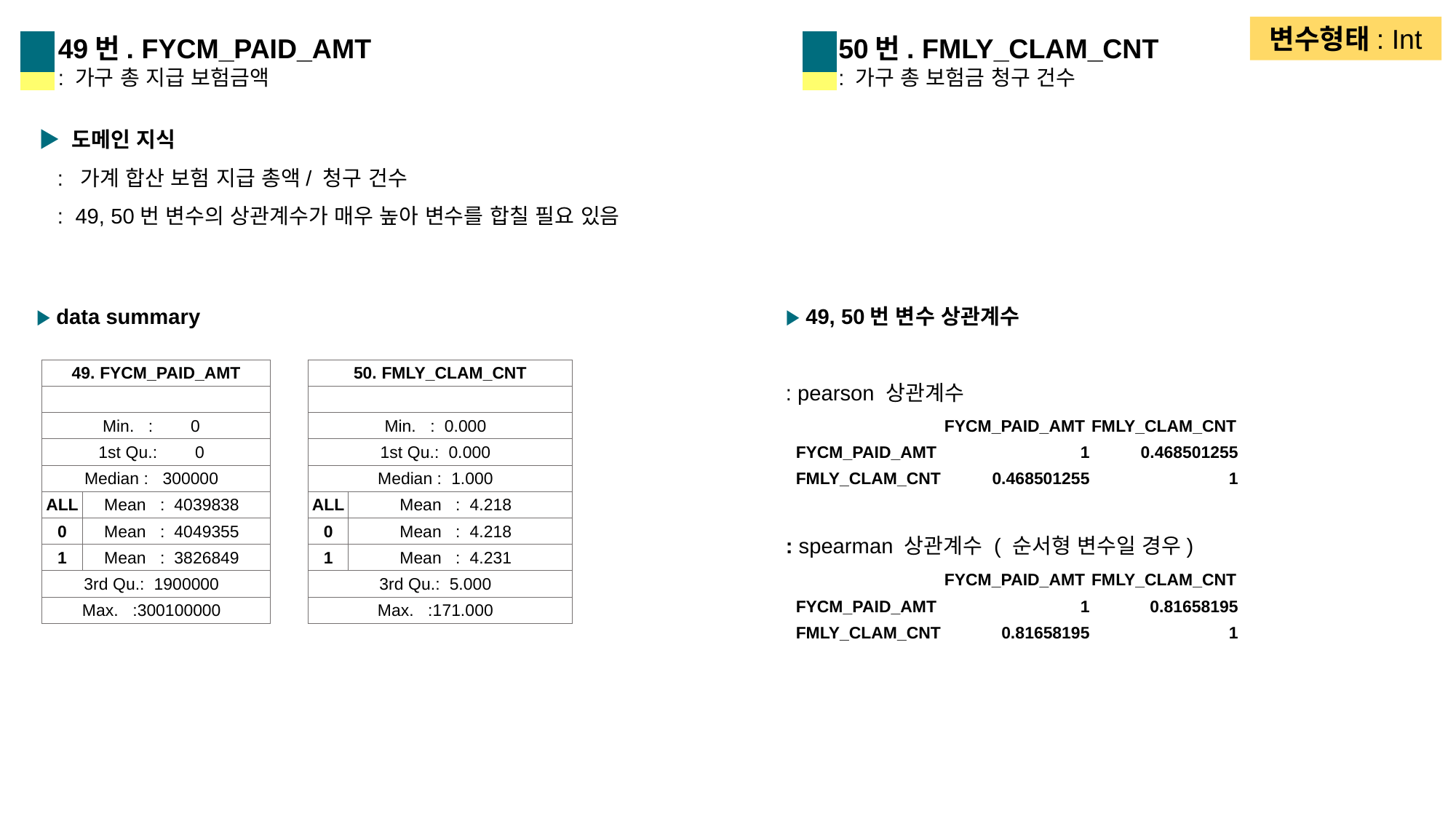

변수형태: Int
49번. FYCM_PAID_AMT
: 가구 총 지급 보험금액
50번. FMLY_CLAM_CNT
: 가구 총 보험금 청구 건수

▶ 도메인 지식
   :  가계 합산 보험 지급 총액/ 청구 건수
   :  49, 50번 변수의 상관계수가 매우 높아 변수를 합칠 필요 있음
▶ data summary
▶ 49, 50번 변수 상관계수

: pearson 상관계수

: spearman 상관계수 ( 순서형 변수일 경우)
| 49. FYCM\_PAID\_AMT |  |  | 50. FMLY\_CLAM\_CNT |  |
| --- | --- | --- | --- | --- |
|  |  |  |  |  |
| Min. : 0 |  |  | Min. : 0.000 |  |
| 1st Qu.: 0 |  |  | 1st Qu.: 0.000 |  |
| Median : 300000 |  |  | Median : 1.000 |  |
| ALL | Mean : 4039838 |  | ALL | Mean : 4.218 |
| 0 | Mean : 4049355 |  | 0 | Mean : 4.218 |
| 1 | Mean : 3826849 |  | 1 | Mean : 4.231 |
| 3rd Qu.: 1900000 |  |  | 3rd Qu.: 5.000 |  |
| Max. :300100000 |  |  | Max. :171.000 |  |
|  | FYCM\_PAID\_AMT | FMLY\_CLAM\_CNT |
| --- | --- | --- |
| FYCM\_PAID\_AMT | 1 | 0.468501255 |
| FMLY\_CLAM\_CNT | 0.468501255 | 1 |
|  | FYCM\_PAID\_AMT | FMLY\_CLAM\_CNT |
| --- | --- | --- |
| FYCM\_PAID\_AMT | 1 | 0.81658195 |
| FMLY\_CLAM\_CNT | 0.81658195 | 1 |